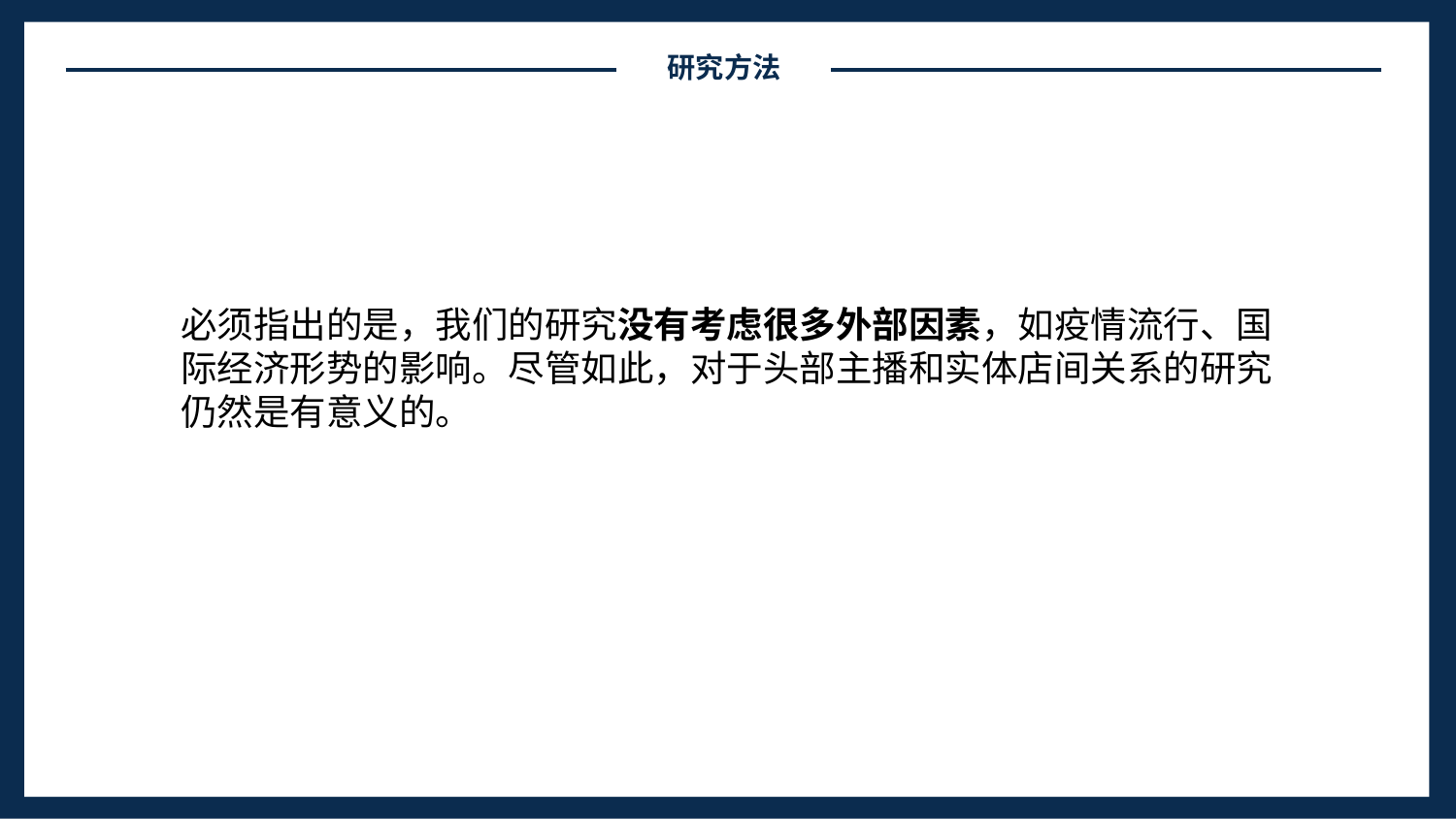

研究方法
必须指出的是，我们的研究没有考虑很多外部因素，如疫情流行、国际经济形势的影响。尽管如此，对于头部主播和实体店间关系的研究仍然是有意义的。